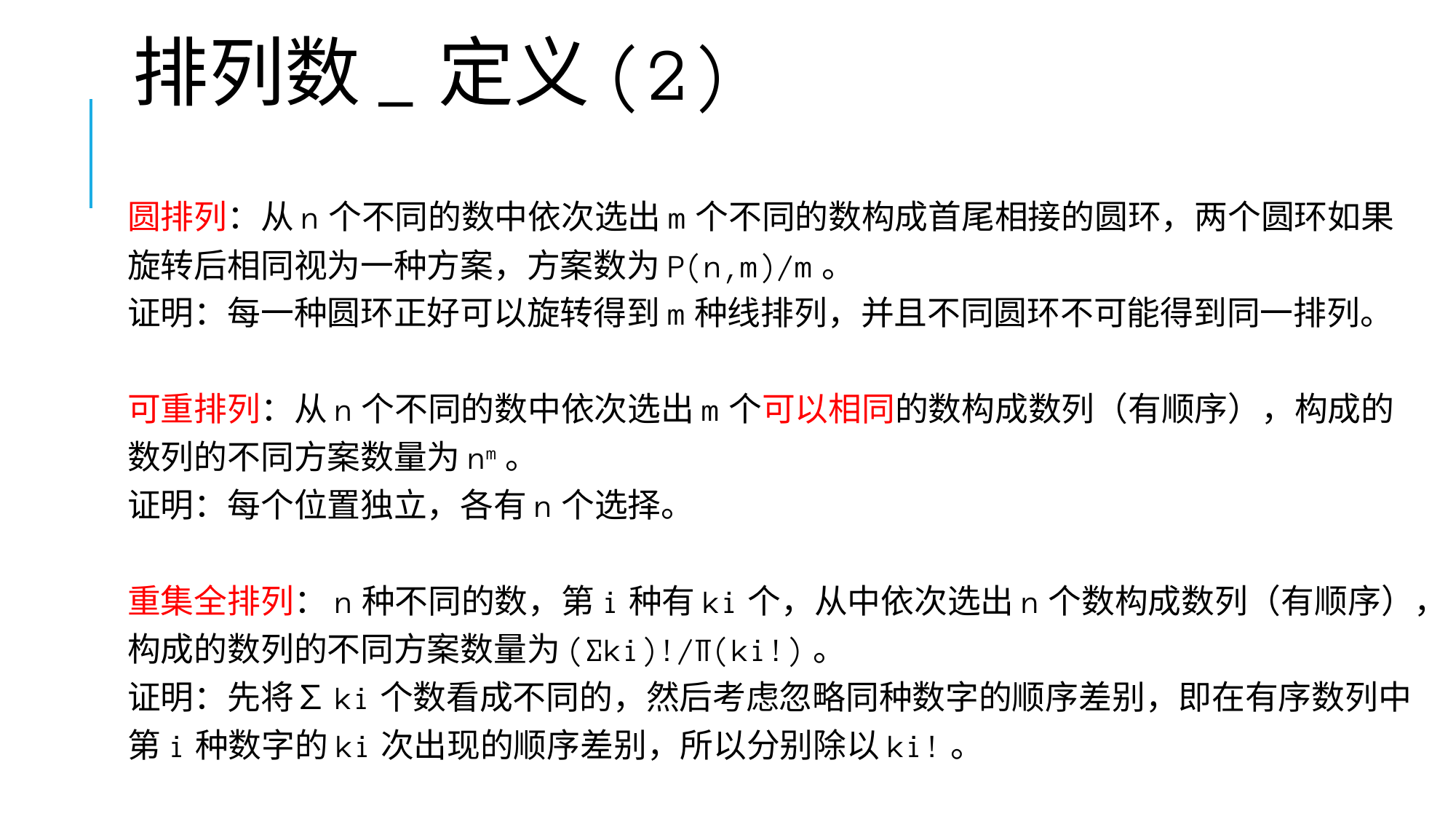

# 排列数_定义(2)
圆排列：从n个不同的数中依次选出m个不同的数构成首尾相接的圆环，两个圆环如果旋转后相同视为一种方案，方案数为P(n,m)/m。
证明：每一种圆环正好可以旋转得到m种线排列，并且不同圆环不可能得到同一排列。

可重排列：从n个不同的数中依次选出m个可以相同的数构成数列（有顺序），构成的数列的不同方案数量为nm。
证明：每个位置独立，各有n个选择。

重集全排列：n种不同的数，第i种有ki个，从中依次选出n个数构成数列（有顺序），构成的数列的不同方案数量为(∑ki)!/∏(ki!)。
证明：先将∑ki个数看成不同的，然后考虑忽略同种数字的顺序差别，即在有序数列中第i种数字的ki次出现的顺序差别，所以分别除以ki!。